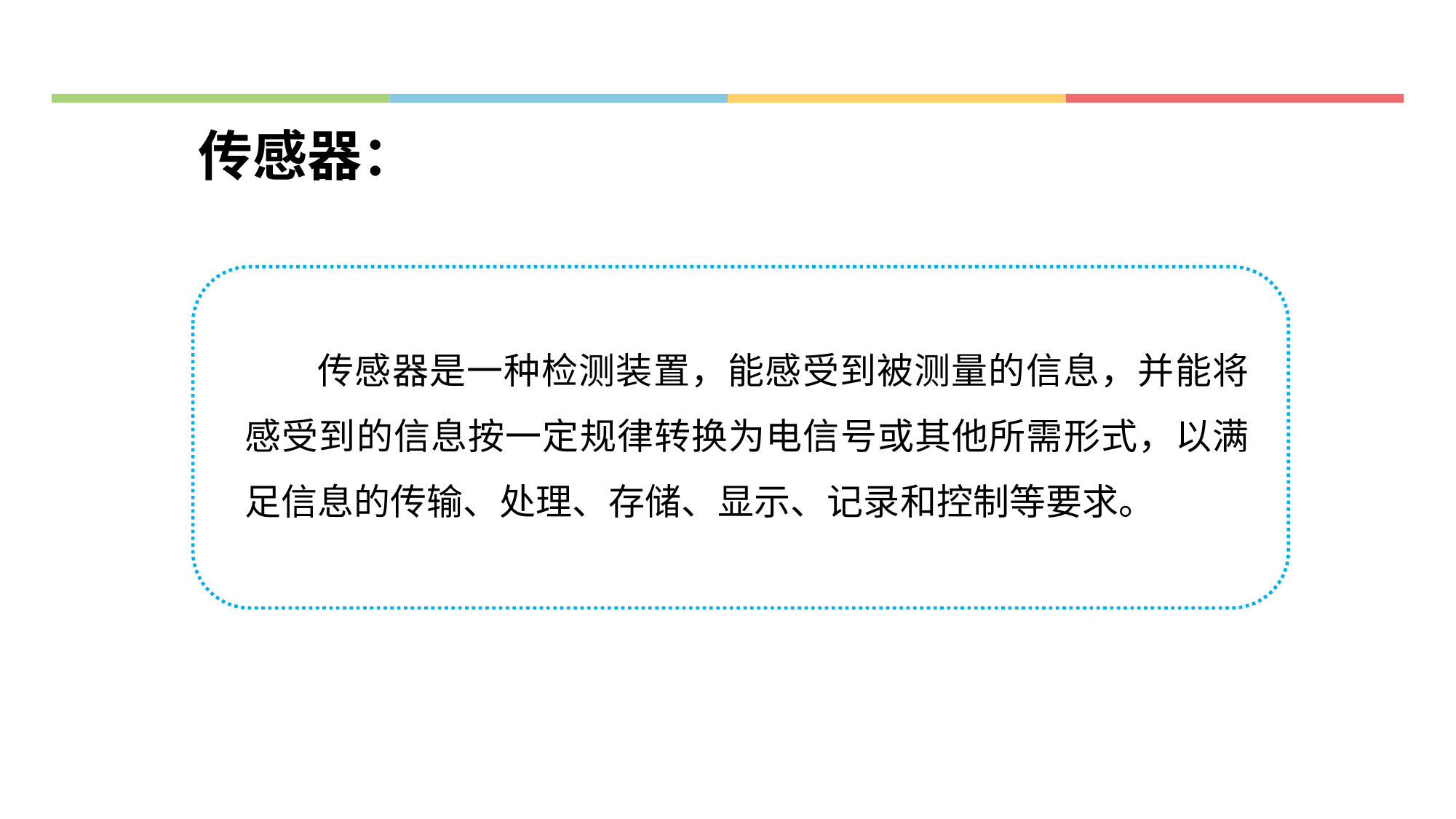

传感器：

传感器是一种检测装置，能感受到被测量的信息，并能将感受到的信息按一定规律转换为电信号或其他所需形式，以满足信息的传输、处理、存储、显示、记录和控制等要求。